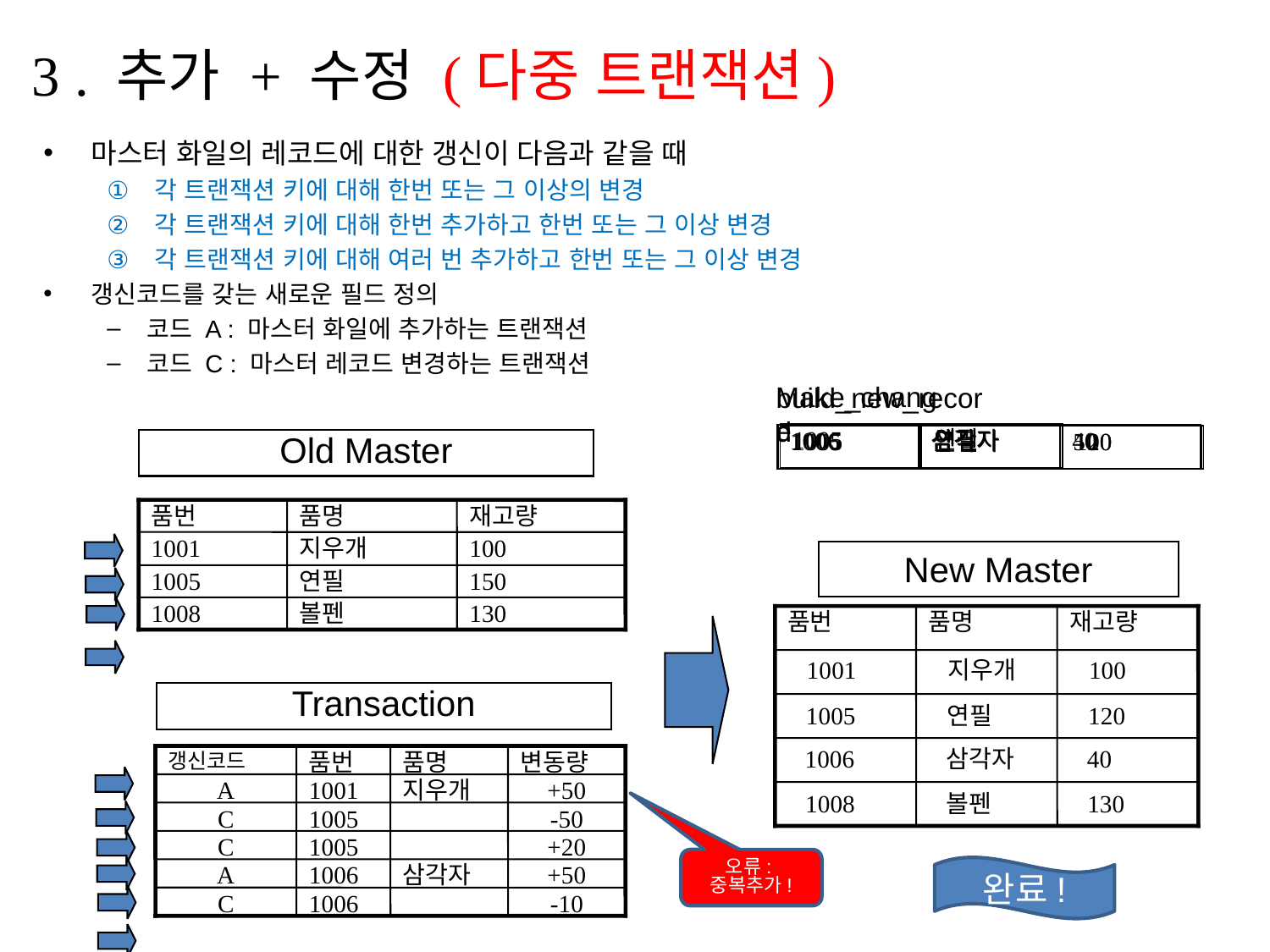

3 . 추가 + 수정 (다중 트랜잭션)
마스터 화일의 레코드에 대한 갱신이 다음과 같을 때
각 트랜잭션 키에 대해 한번 또는 그 이상의 변경
각 트랜잭션 키에 대해 한번 추가하고 한번 또는 그 이상 변경
각 트랜잭션 키에 대해 여러 번 추가하고 한번 또는 그 이상 변경
갱신코드를 갖는 새로운 필드 정의
코드 A : 마스터 화일에 추가하는 트랜잭션
코드 C : 마스터 레코드 변경하는 트랜잭션
Make_change
build_new_record
1005
연필
100
1006
삼각자
40
1006
삼각자
50
1005
연필
120
Old Master
품번

품명

재고량

1001

지우개
100
1005

연필
150
1008

볼펜
130

New Master
품번

품명

재고량

1001
지우개
100
Transaction
갱신코드

품번

품명

변동량

A

1001
지우개
+50
C

1005

-50
C

1005

+20
A

1006
삼각자
+50
C

1006

-10

1005
연필
120
1006
삼각자
40

1008
볼펜
130

오류:  중복추가!

완료!